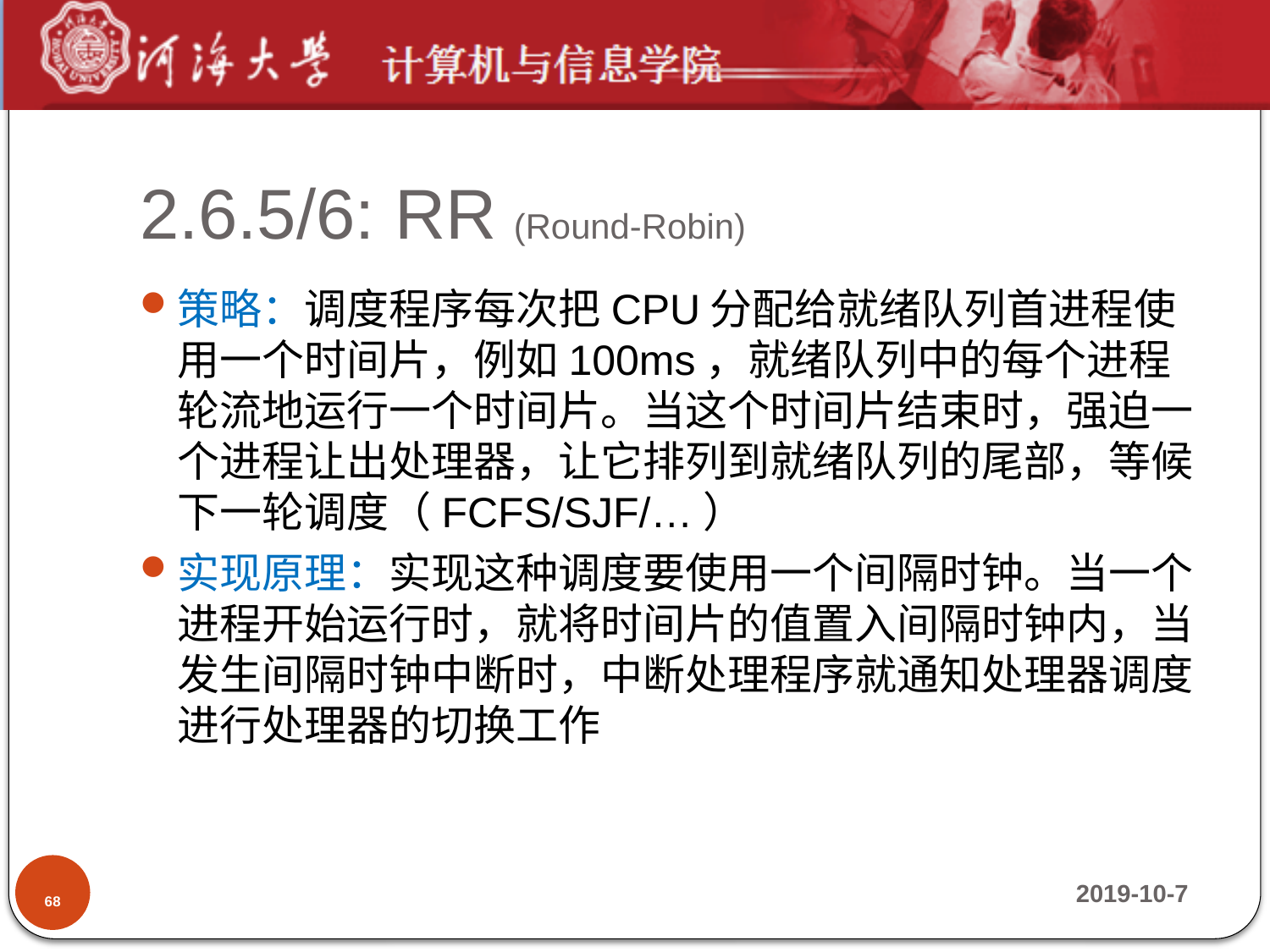

# 2.6.5/6: RR (Round-Robin)
策略：调度程序每次把CPU分配给就绪队列首进程使用一个时间片，例如100ms，就绪队列中的每个进程轮流地运行一个时间片。当这个时间片结束时，强迫一个进程让出处理器，让它排列到就绪队列的尾部，等候下一轮调度（FCFS/SJF/…）
实现原理：实现这种调度要使用一个间隔时钟。当一个进程开始运行时，就将时间片的值置入间隔时钟内，当发生间隔时钟中断时，中断处理程序就通知处理器调度进行处理器的切换工作
68
2019-10-7